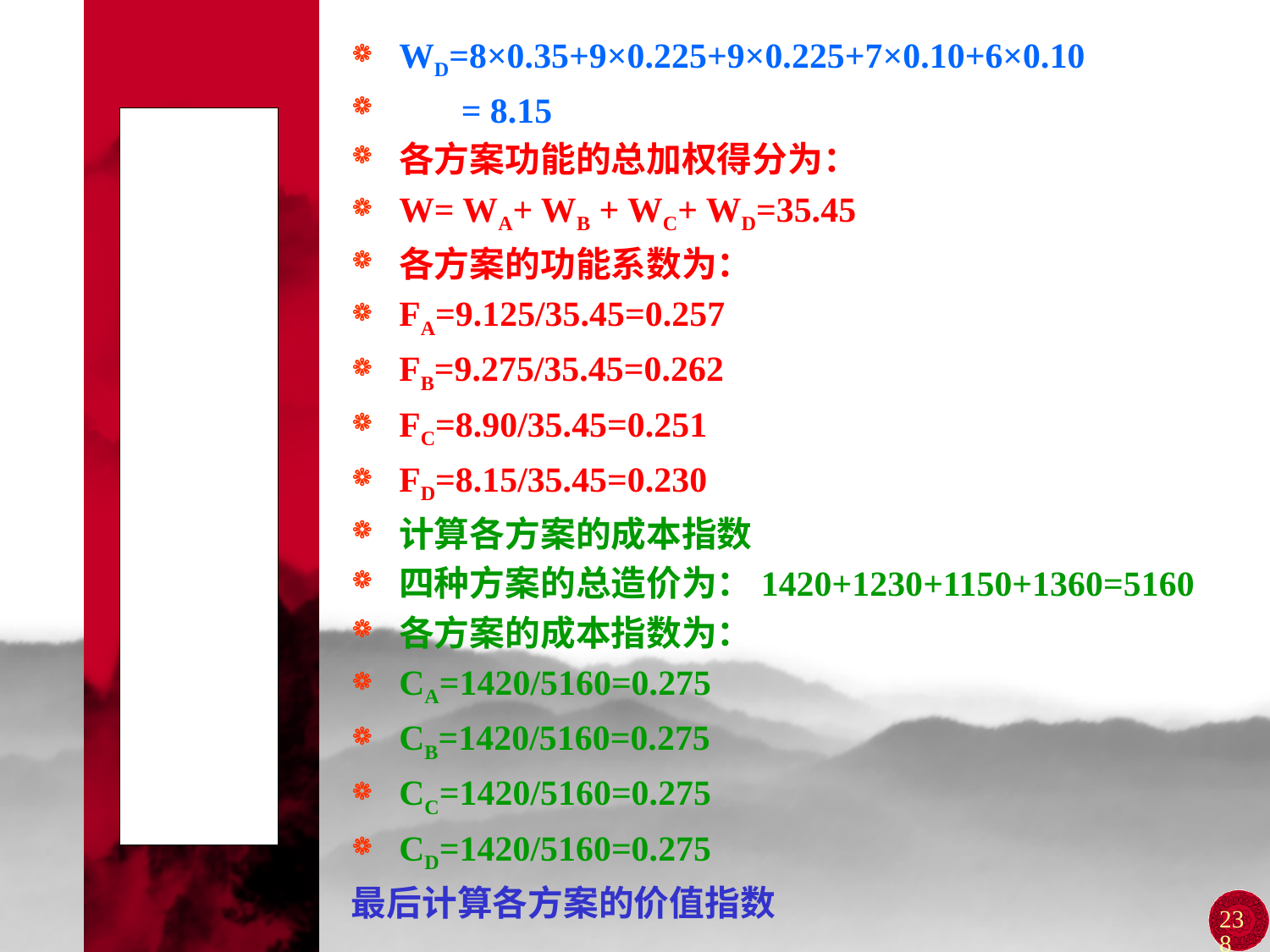

WD=8×0.35+9×0.225+9×0.225+7×0.10+6×0.10
       = 8.15
各方案功能的总加权得分为：
W= WA+ WB + WC+ WD=35.45
各方案的功能系数为：
FA=9.125/35.45=0.257
FB=9.275/35.45=0.262
FC=8.90/35.45=0.251
FD=8.15/35.45=0.230
计算各方案的成本指数
四种方案的总造价为：1420+1230+1150+1360=5160
各方案的成本指数为：
CA=1420/5160=0.275
CB=1420/5160=0.275
CC=1420/5160=0.275
CD=1420/5160=0.275
最后计算各方案的价值指数

# 案     例
238